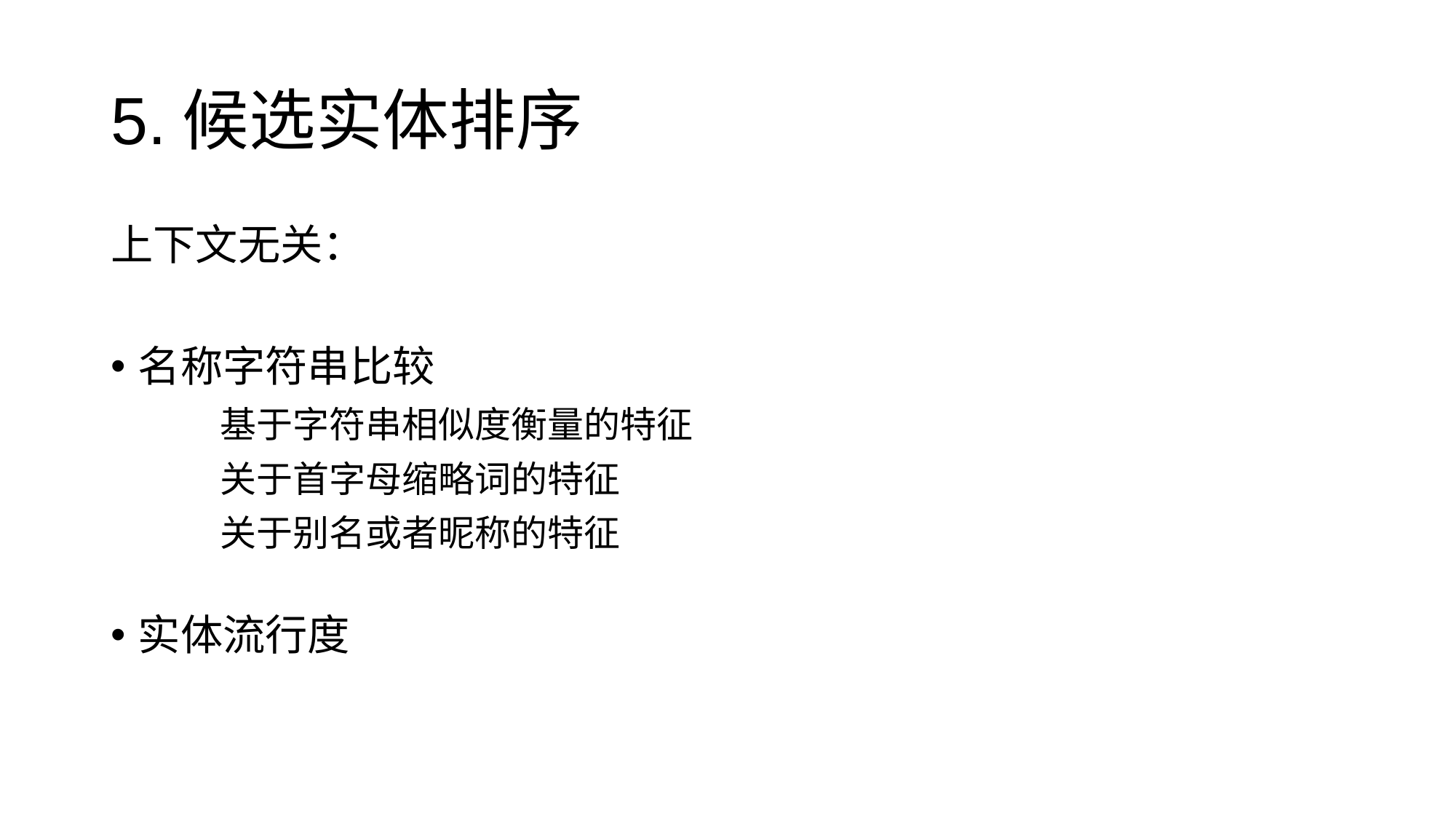

# 5.候选实体排序
上下文无关：

名称字符串比较
	基于字符串相似度衡量的特征
	关于首字母缩略词的特征
	关于别名或者昵称的特征

实体流行度